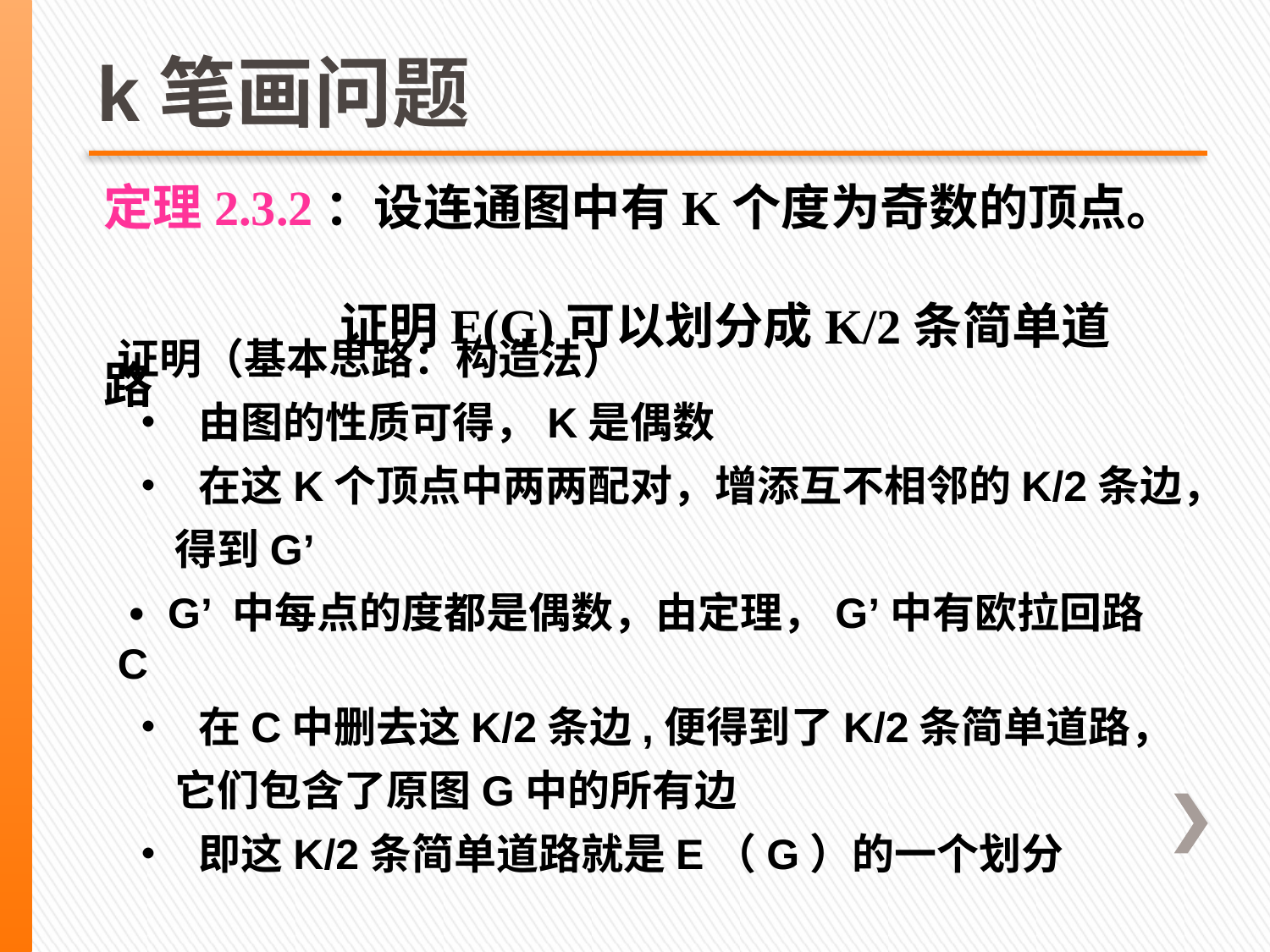

# k笔画问题
定理2.3.2：设连通图中有K个度为奇数的顶点。
                    证明E(G)可以划分成K/2条简单道路
证明（基本思路：构造法）
 •  由图的性质可得，K是偶数
 •  在这K个顶点中两两配对，增添互不相邻的K/2条边，
     得到G’
 •  G’ 中每点的度都是偶数，由定理，G’中有欧拉回路C
 •  在C中删去这K/2条边,便得到了K/2条简单道路，
     它们包含了原图G中的所有边
 •  即这K/2条简单道路就是E（G）的一个划分